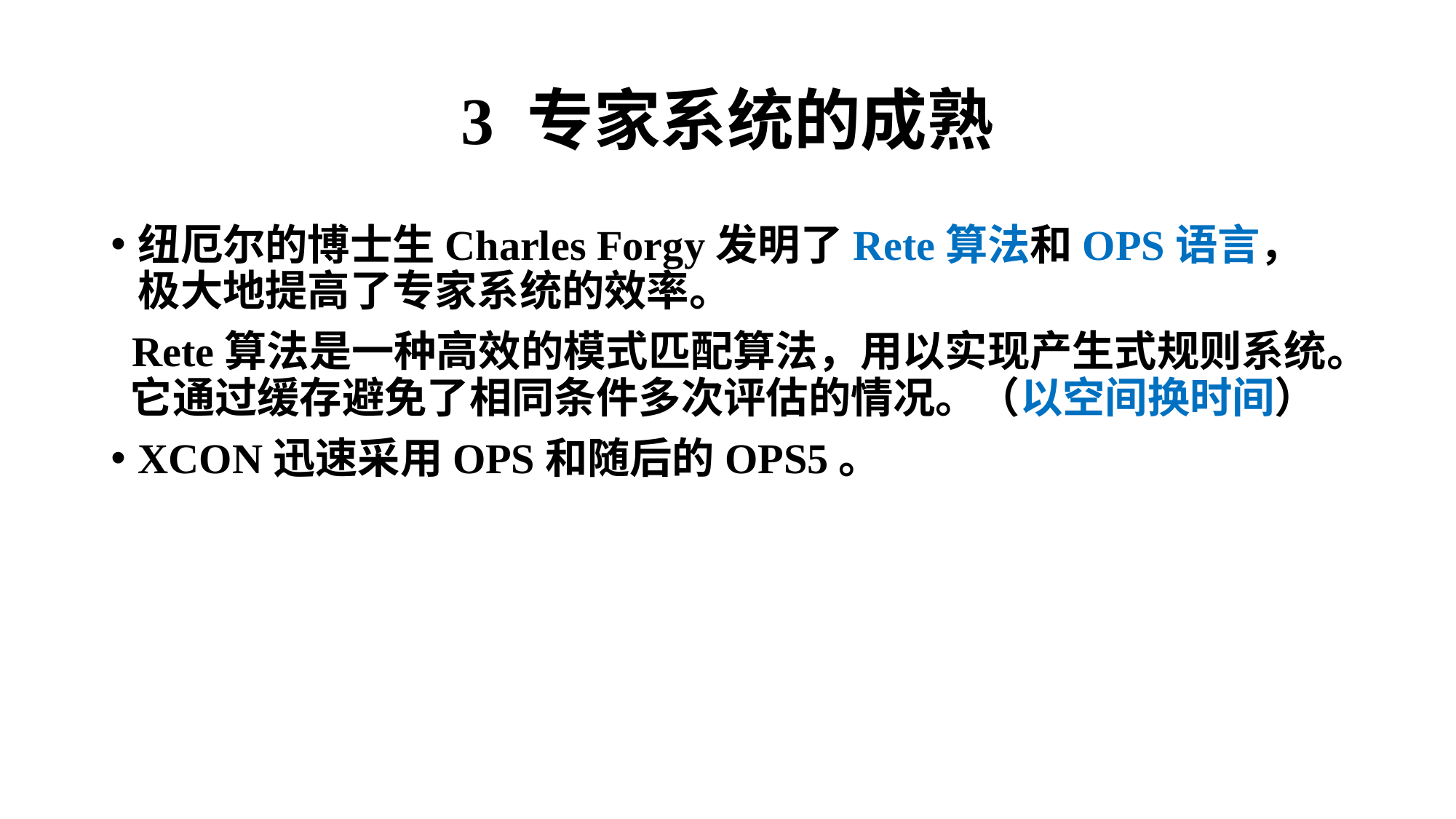

# 3 专家系统的成熟
纽厄尔的博士生Charles Forgy发明了Rete算法和OPS语言，极大地提高了专家系统的效率。
  Rete算法是一种高效的模式匹配算法，用以实现产生式规则系统。  它通过缓存避免了相同条件多次评估的情况。（以空间换时间）
XCON迅速采用OPS和随后的OPS5。